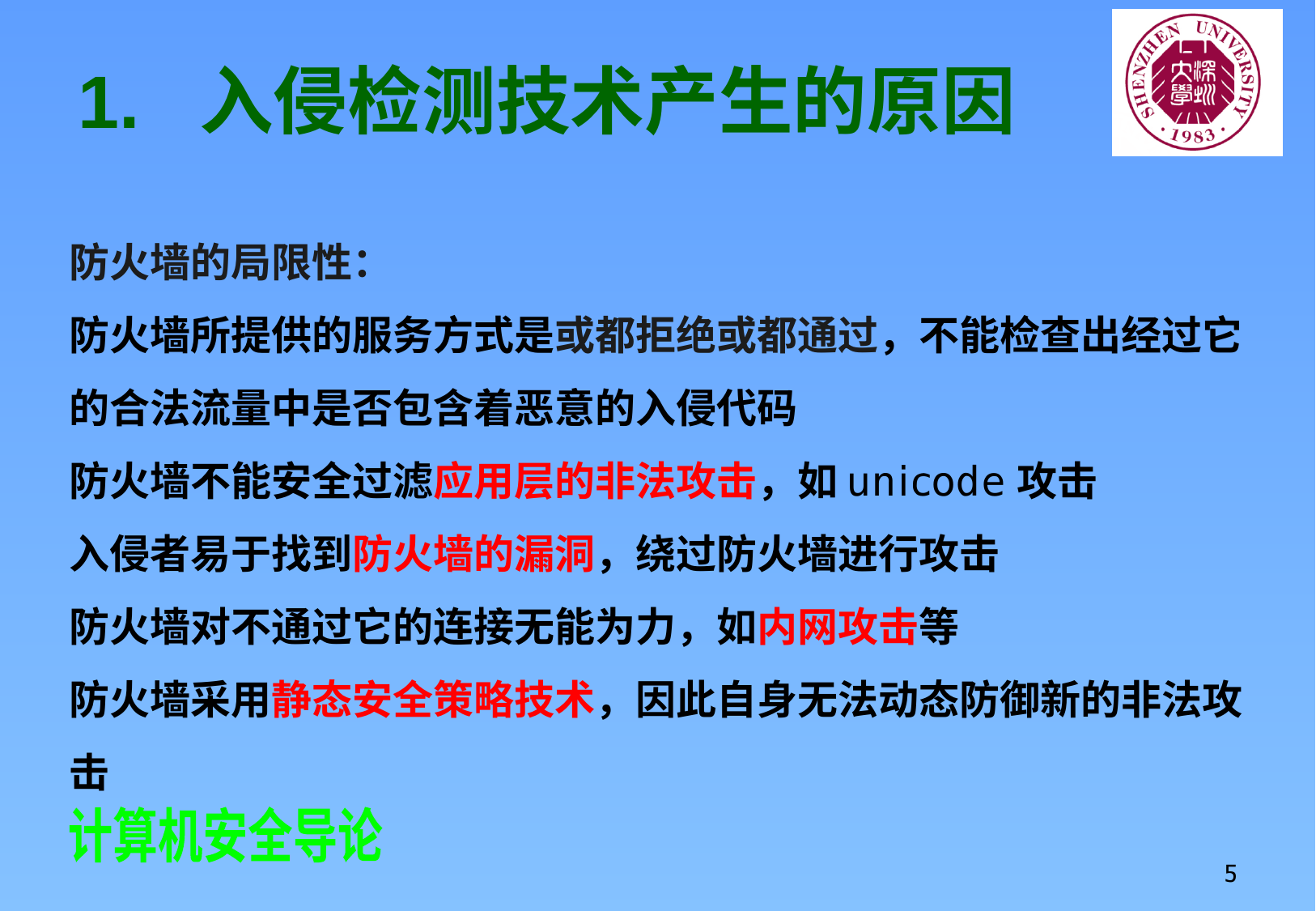

# 1.	入侵检测技术产生的原因
防火墙的局限性：
防火墙所提供的服务方式是或都拒绝或都通过，不能检查出经过它的合法流量中是否包含着恶意的入侵代码
防火墙不能安全过滤应用层的非法攻击，如unicode攻击
入侵者易于找到防火墙的漏洞，绕过防火墙进行攻击
防火墙对不通过它的连接无能为力，如内网攻击等
防火墙采用静态安全策略技术，因此自身无法动态防御新的非法攻击
5